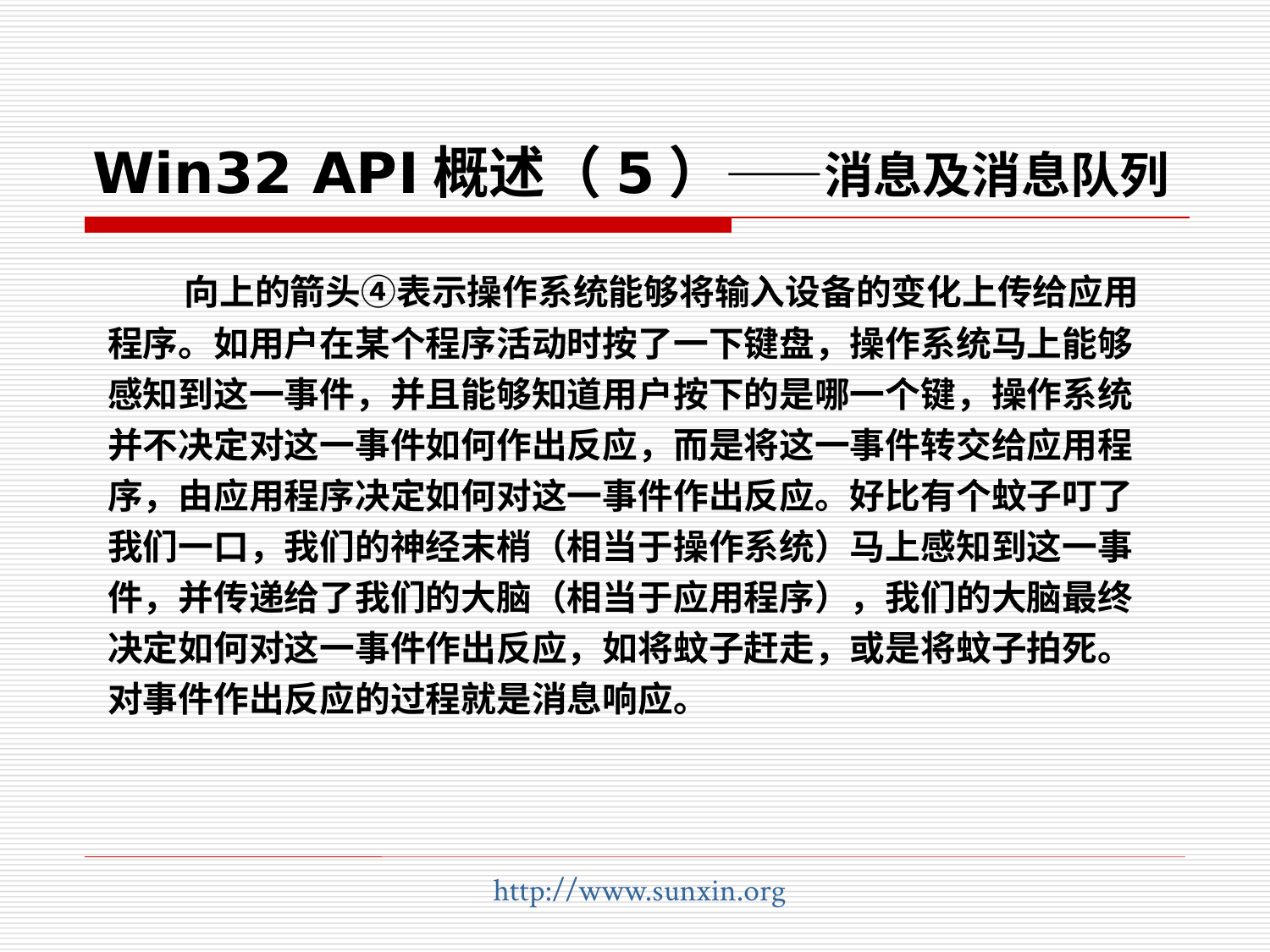

# Win32 API概述（5）——消息及消息队列
       向上的箭头④表示操作系统能够将输入设备的变化上传给应用程序。如用户在某个程序活动时按了一下键盘，操作系统马上能够感知到这一事件，并且能够知道用户按下的是哪一个键，操作系统并不决定对这一事件如何作出反应，而是将这一事件转交给应用程序，由应用程序决定如何对这一事件作出反应。好比有个蚊子叮了我们一口，我们的神经末梢（相当于操作系统）马上感知到这一事件，并传递给了我们的大脑（相当于应用程序），我们的大脑最终决定如何对这一事件作出反应，如将蚊子赶走，或是将蚊子拍死。对事件作出反应的过程就是消息响应。
http://www.sunxin.org